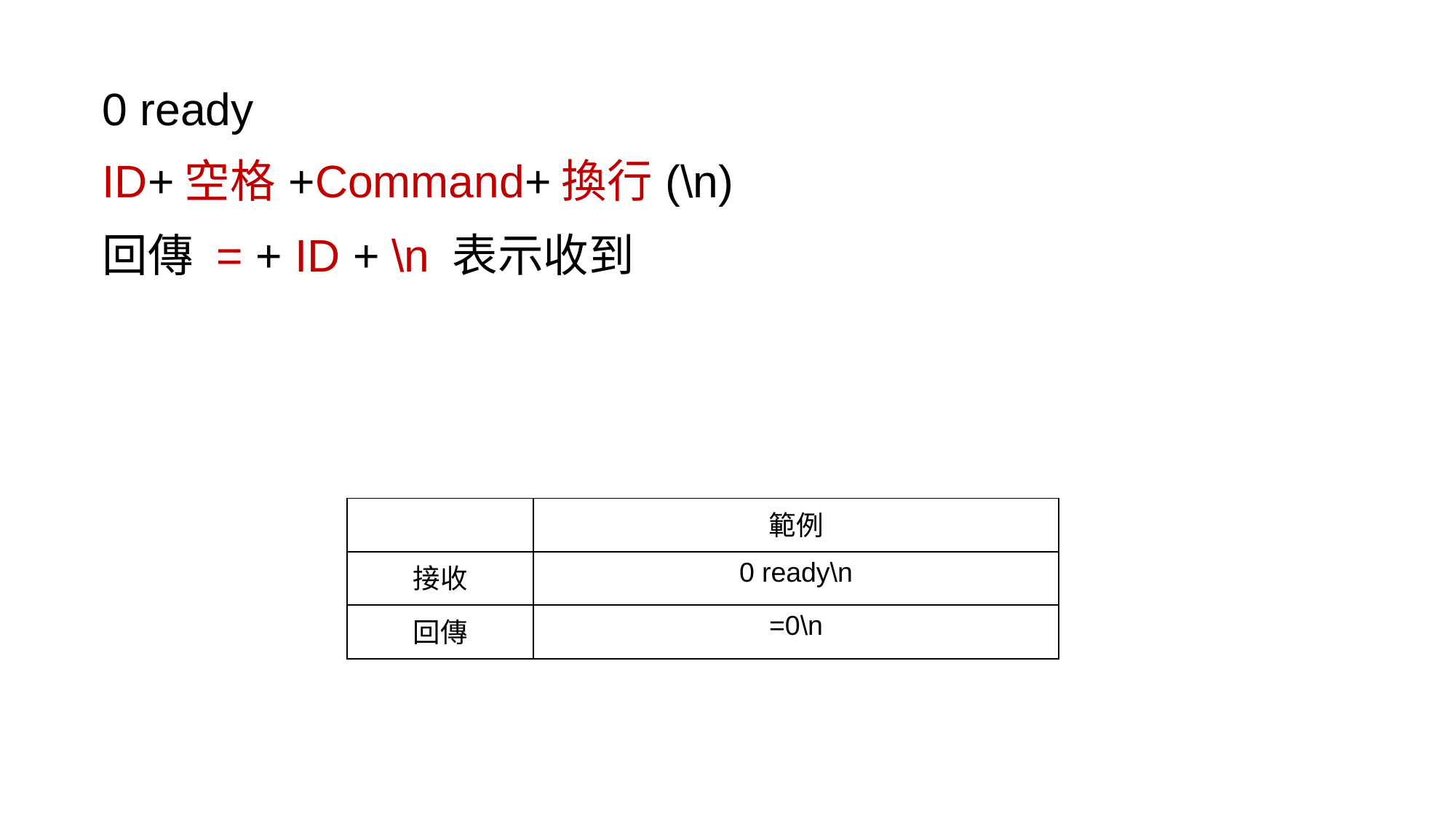

0 ready
ID+空格+Command+換行(\n)
回傳 = + ID + \n 表示收到
|  | 範例 |
| --- | --- |
| 接收 | 0 ready\n |
| 回傳 | =0\n |